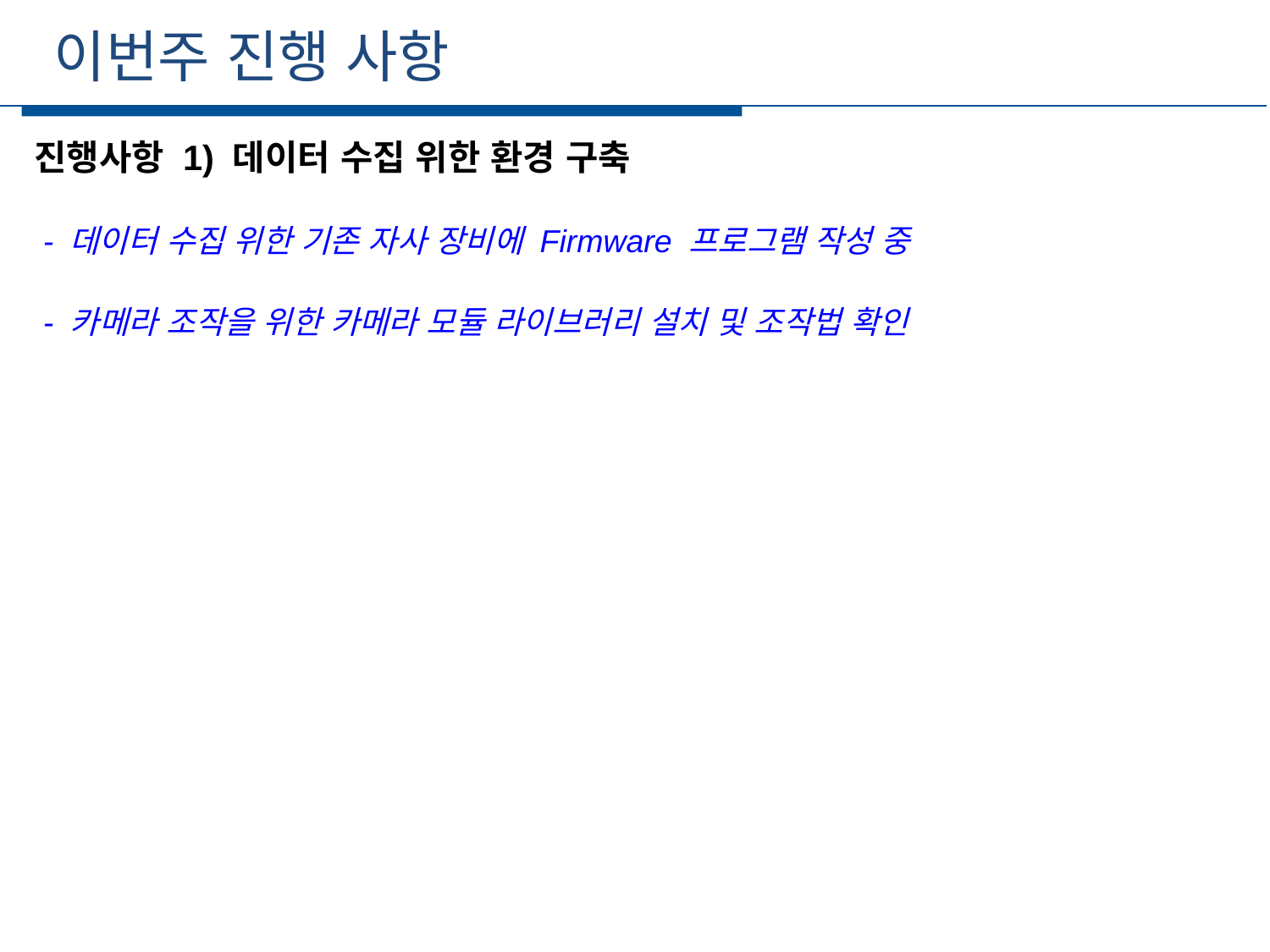

이번주 진행 사항
세부일정

진행사항 1) 데이터 수집 위한 환경 구축

 - 데이터 수집 위한 기존 자사 장비에 Firmware 프로그램 작성 중

 - 카메라 조작을 위한 카메라 모듈 라이브러리 설치 및 조작법 확인